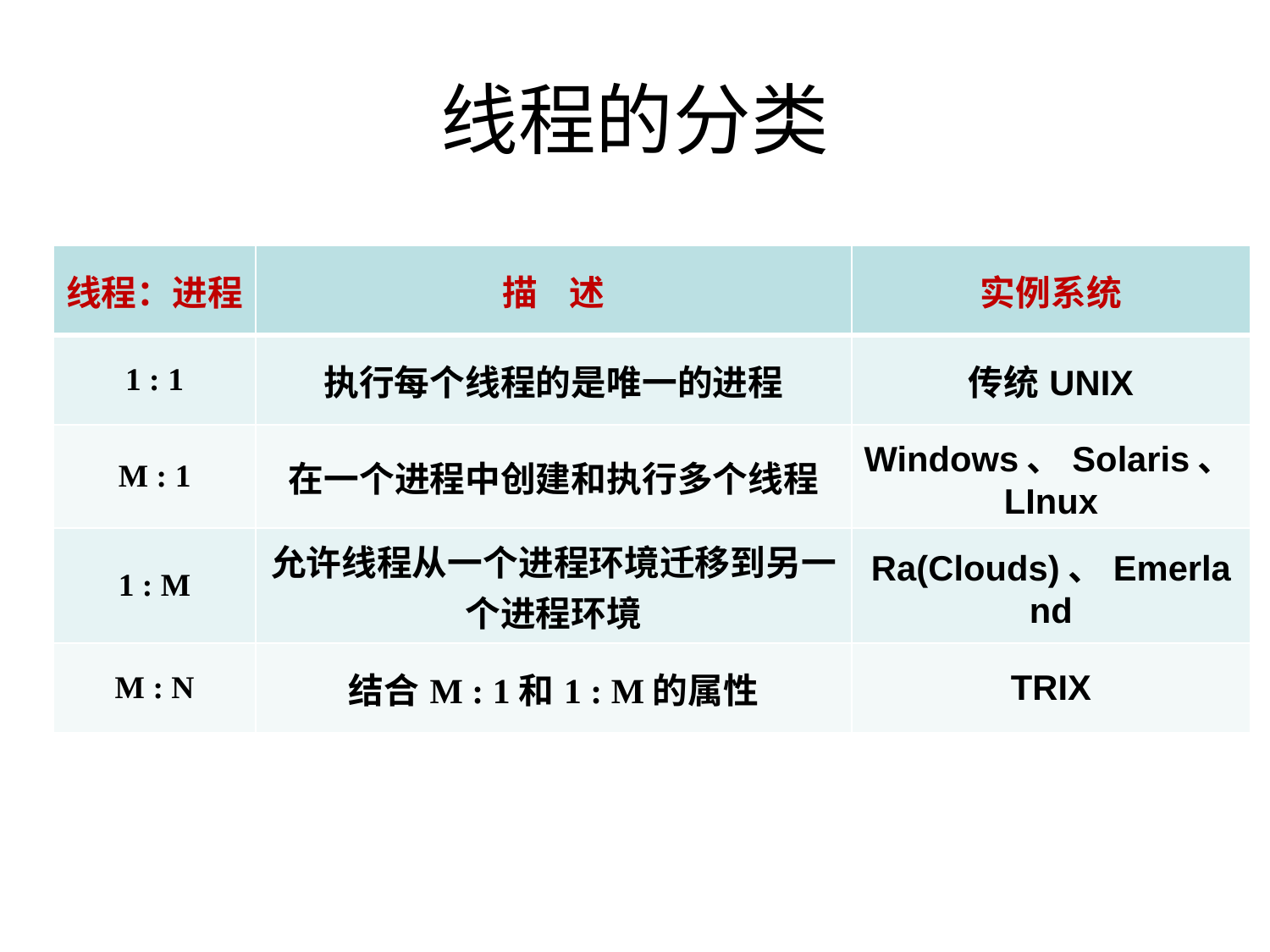

# 线程的分类
| 线程：进程 | 描 述 | 实例系统 |
| --- | --- | --- |
| 1 : 1 | 执行每个线程的是唯一的进程 | 传统UNIX |
| M : 1 | 在一个进程中创建和执行多个线程 | Windows、Solaris、LInux |
| 1 : M | 允许线程从一个进程环境迁移到另一个进程环境 | Ra(Clouds)、Emerland |
| M : N | 结合M : 1和1 : M的属性 | TRIX |